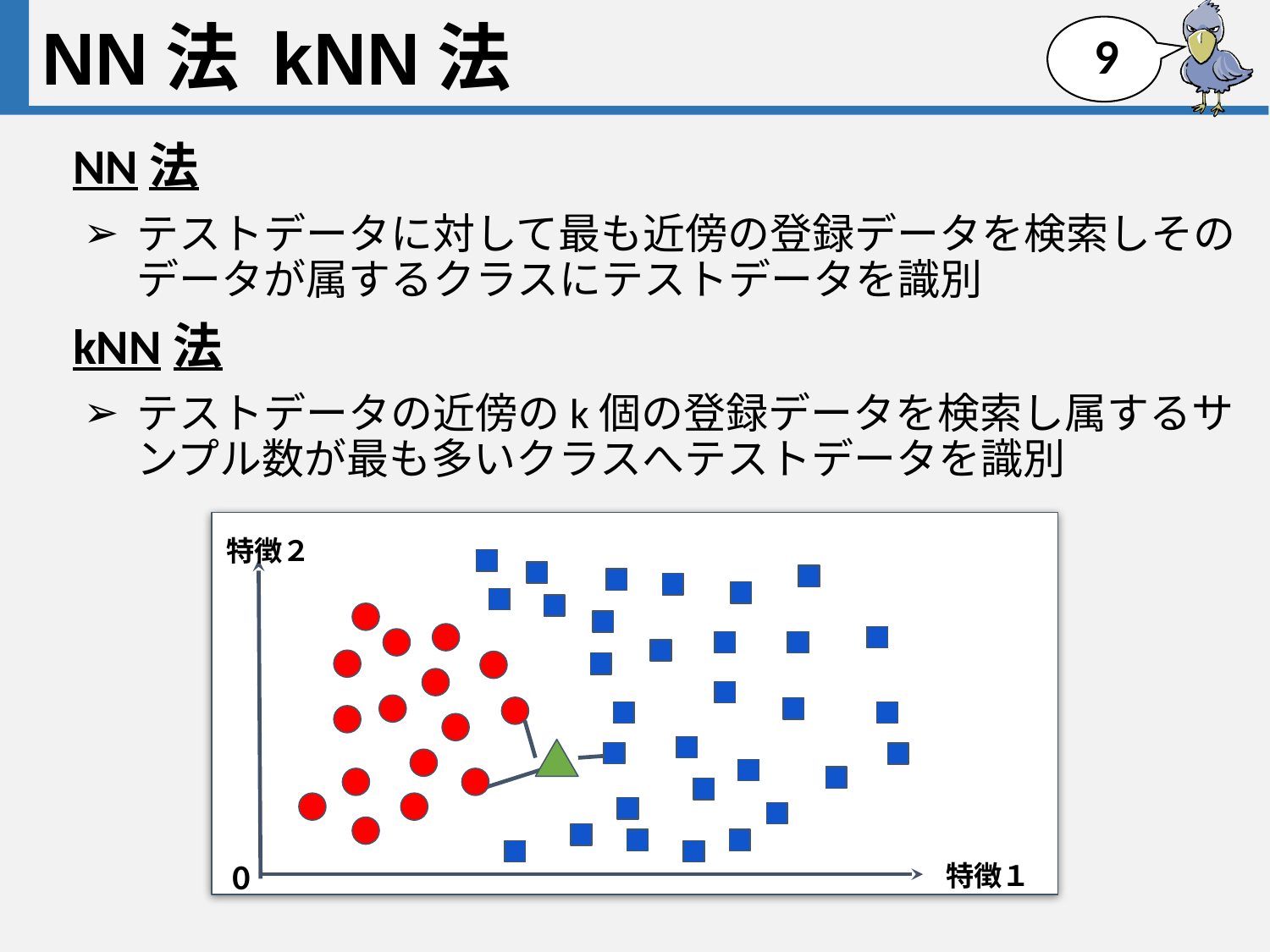

# NN法 kNN法
9
NN法
テストデータに対して最も近傍の登録データを検索しそのデータが属するクラスにテストデータを識別
kNN法
テストデータの近傍のk個の登録データを検索し属するサンプル数が最も多いクラスへテストデータを識別

特徴２

0
特徴１